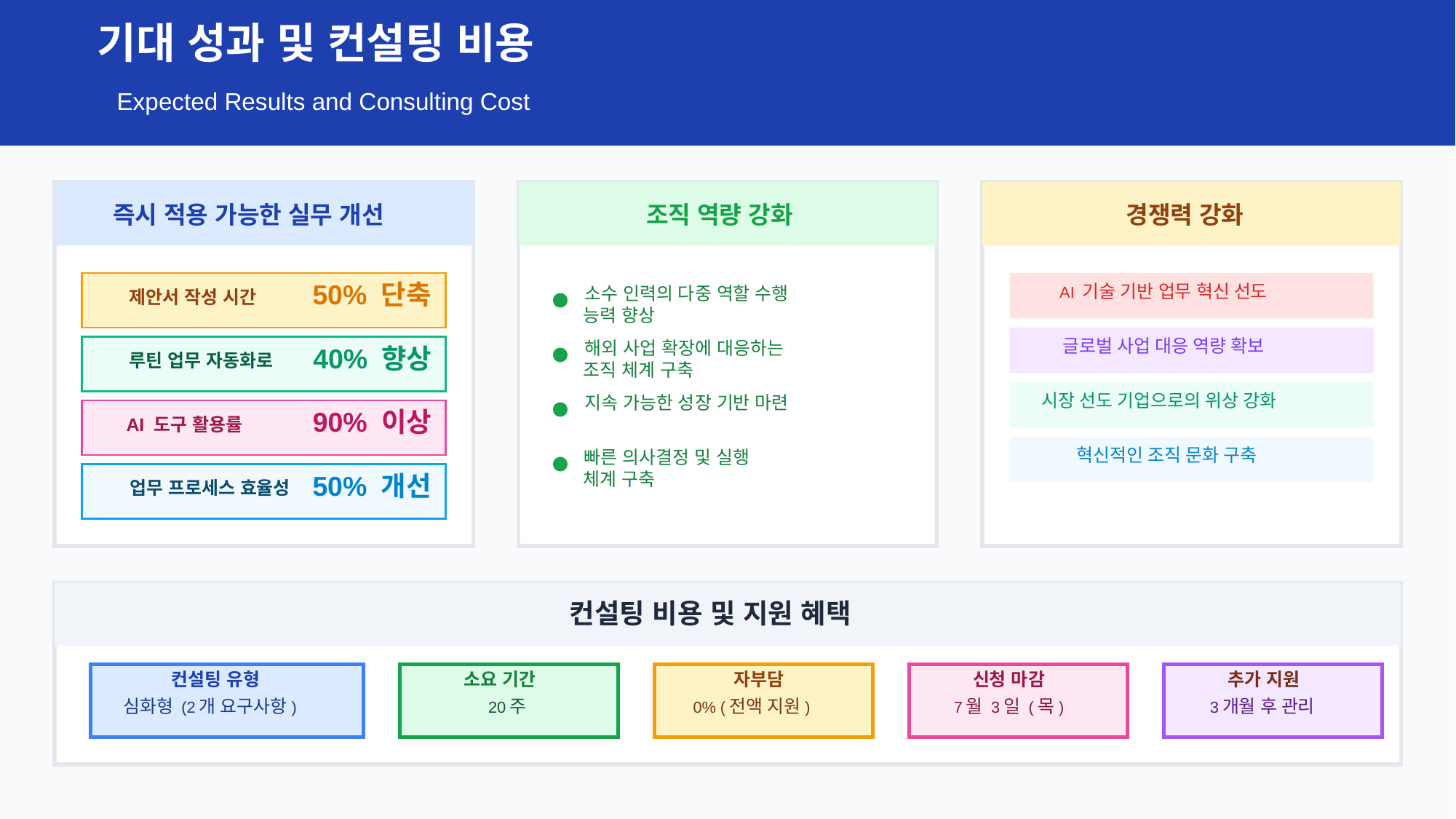

기대 성과 및 컨설팅 비용
Expected Results and Consulting Cost

즉시 적용 가능한 실무 개선
조직 역량 강화
경쟁력 강화
50% 단축

AI 기술 기반 업무 혁신 선도
소수 인력의 다중 역할 수행
제안서 작성 시간

능력 향상

글로벌 사업 대응 역량 확보
해외 사업 확장에 대응하는
40% 향상

루틴 업무 자동화로

조직 체계 구축

시장 선도 기업으로의 위상 강화
지속 가능한 성장 기반 마련
90% 이상

AI 도구 활용률

혁신적인 조직 문화 구축
빠른 의사결정 및 실행

체계 구축
50% 개선

업무 프로세스 효율성

컨설팅 비용 및 지원 혜택
컨설팅 유형
소요 기간
자부담
신청 마감
추가 지원

심화형 (2개 요구사항)
20주
0% (전액 지원)
7월 3일 (목)
3개월 후 관리